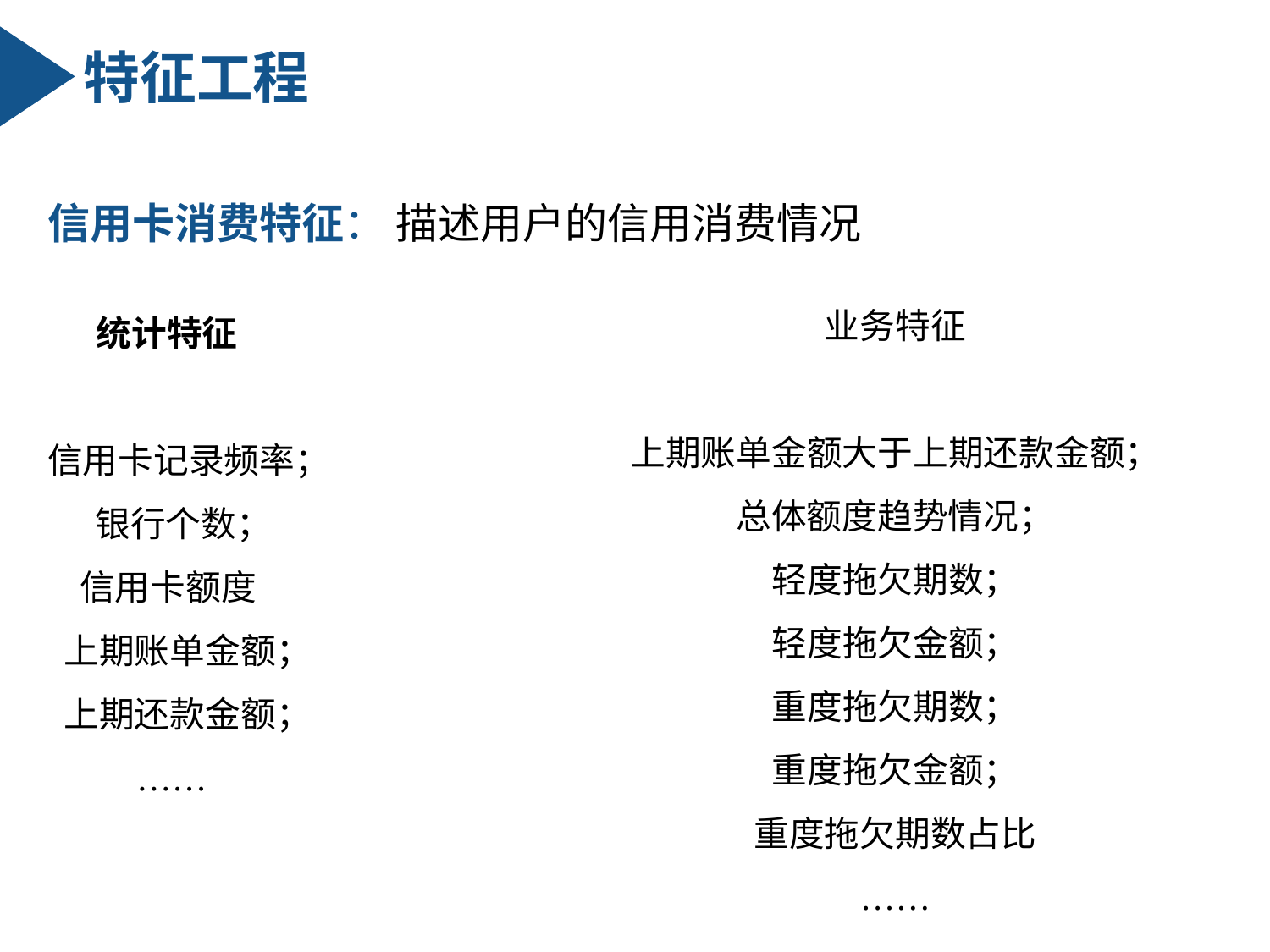

特征工程

信用卡消费特征： 描述用户的信用消费情况

     统计特征

信用卡记录频率；
     银行个数；
   信用卡额度
 上期账单金额；
 上期还款金额；
          ……
业务特征

上期账单金额大于上期还款金额；
总体额度趋势情况；
轻度拖欠期数；
轻度拖欠金额；
重度拖欠期数；
重度拖欠金额；
重度拖欠期数占比
……